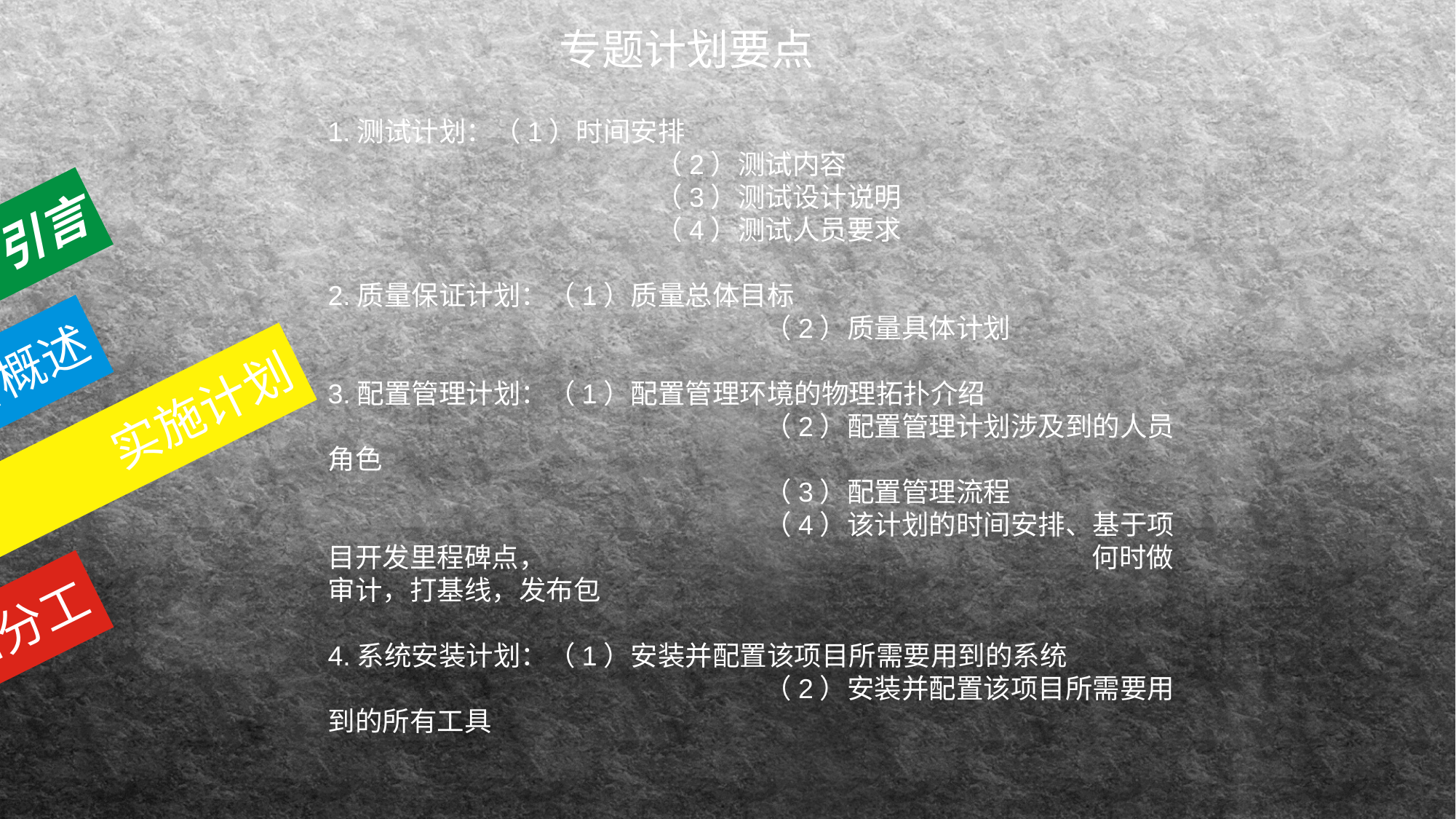

专题计划要点
1.测试计划：（1）时间安排
 			（2）测试内容
 			（3）测试设计说明
 			（4）测试人员要求

2.质量保证计划：（1）质量总体目标
				（2）质量具体计划

3.配置管理计划：（1）配置管理环境的物理拓扑介绍
				（2）配置管理计划涉及到的人员角色
				（3）配置管理流程
				（4）该计划的时间安排、基于项目开发里程碑点，					何时做审计，打基线，发布包

4.系统安装计划：（1）安装并配置该项目所需要用到的系统
 				（2）安装并配置该项目所需要用到的所有工具
引言
项目概述
实施计划
人员组织和分工